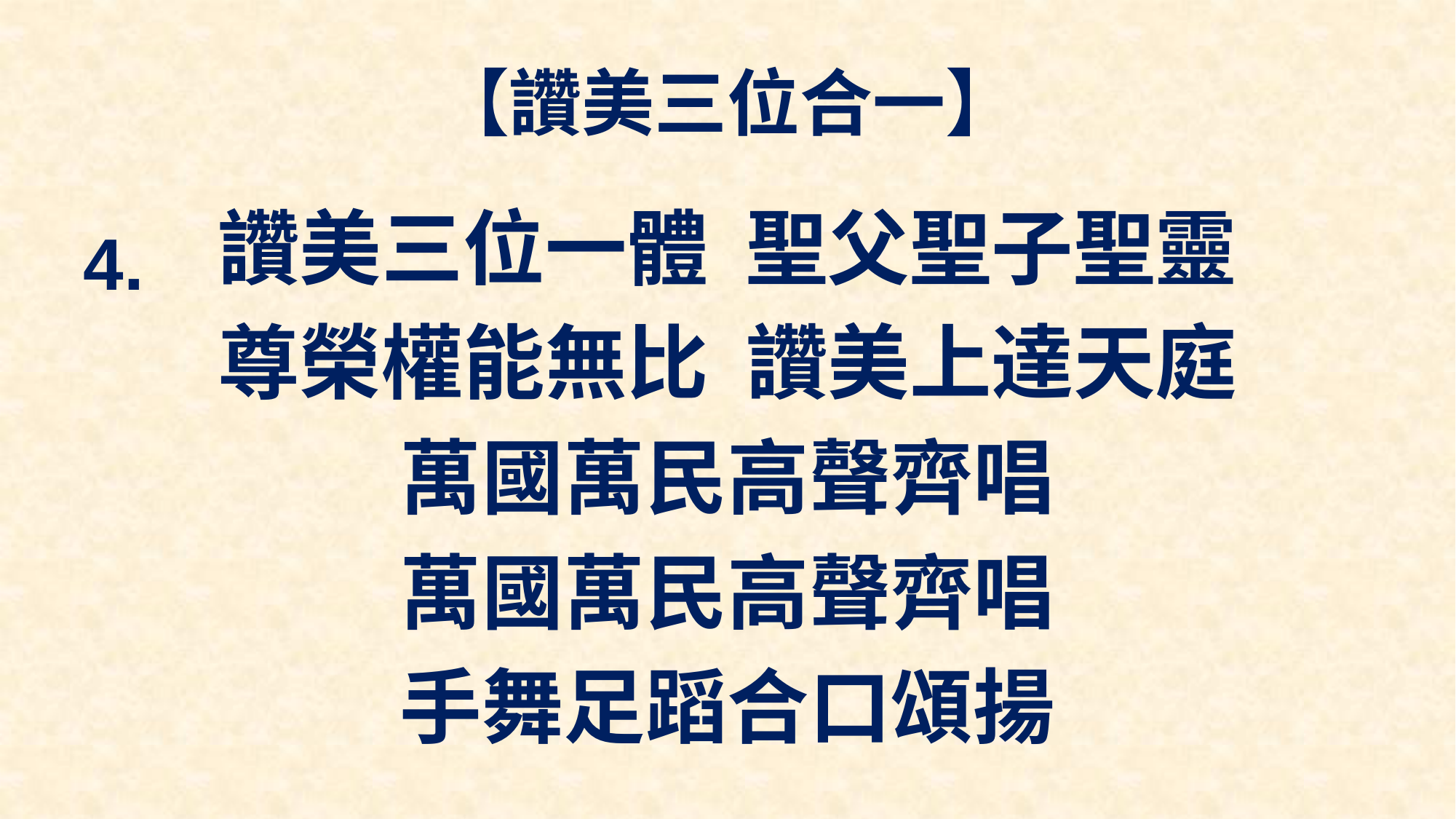

# 【讚美三位合一】
讚美三位一體  聖父聖子聖靈
尊榮權能無比  讚美上達天庭
萬國萬民高聲齊唱
萬國萬民高聲齊唱
手舞足蹈合口頌揚
4.